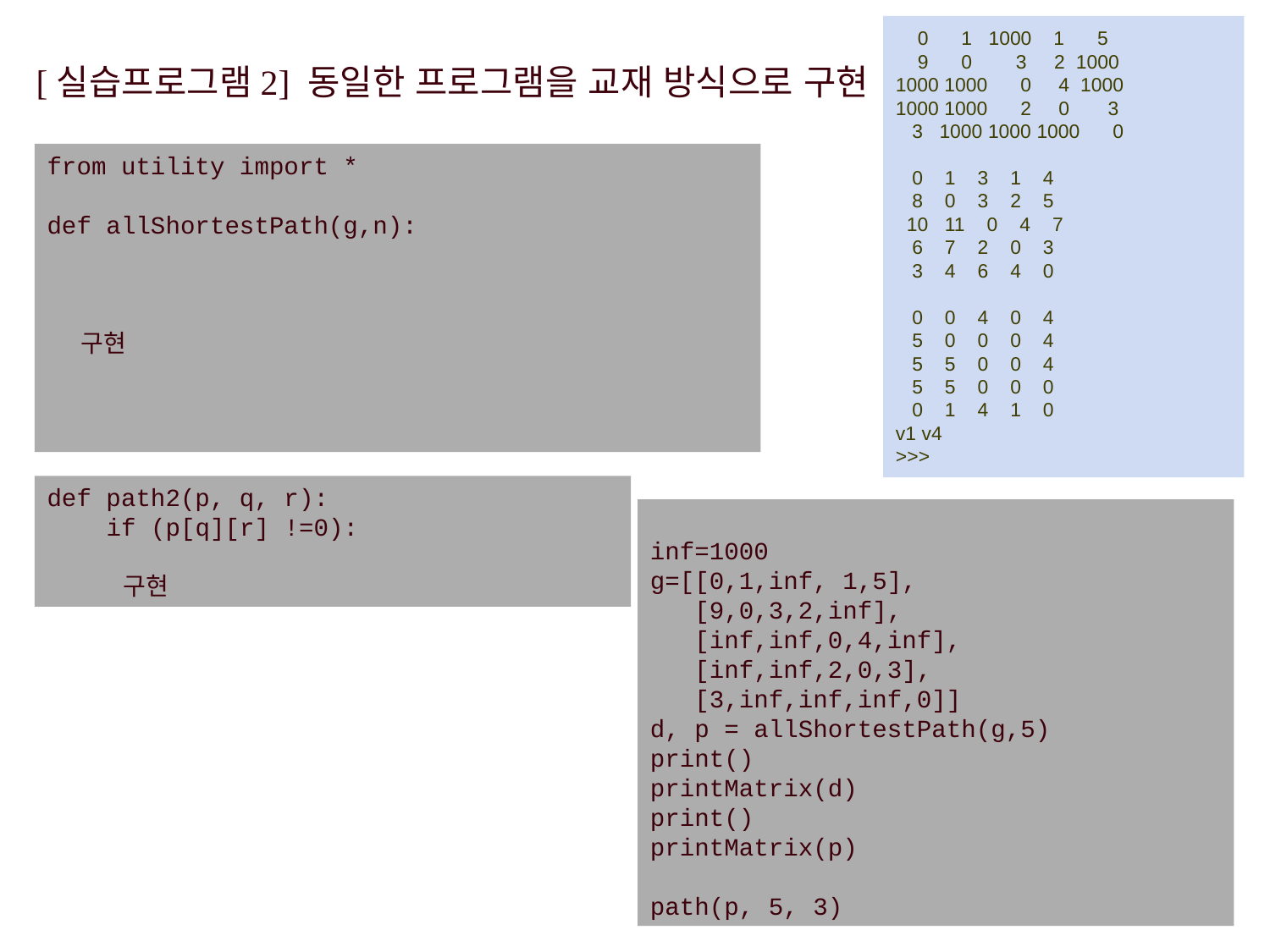

0      1   1000    1      5
    9      0        3     2  1000
1000 1000      0     4  1000
1000 1000      2     0       3
   3   1000 1000 1000      0

   0    1    3    1    4
   8    0    3    2    5
  10   11    0    4    7
   6    7    2    0    3
   3    4    6    4    0

   0    0    4    0    4
   5    0    0    0    4
   5    5    0    0    4
   5    5    0    0    0
   0    1    4    1    0
v1 v4
>>>
[실습프로그램2] 동일한 프로그램을 교재 방식으로 구현
from utility import *

def allShortestPath(g,n):

     구현

def path2(p, q, r):
    if (p[q][r] !=0):

          구현

inf=1000
g=[[0,1,inf, 1,5],
   [9,0,3,2,inf],
   [inf,inf,0,4,inf],
   [inf,inf,2,0,3],
   [3,inf,inf,inf,0]]
d, p = allShortestPath(g,5)
print()
printMatrix(d)
print()
printMatrix(p)

path(p, 5, 3)
26